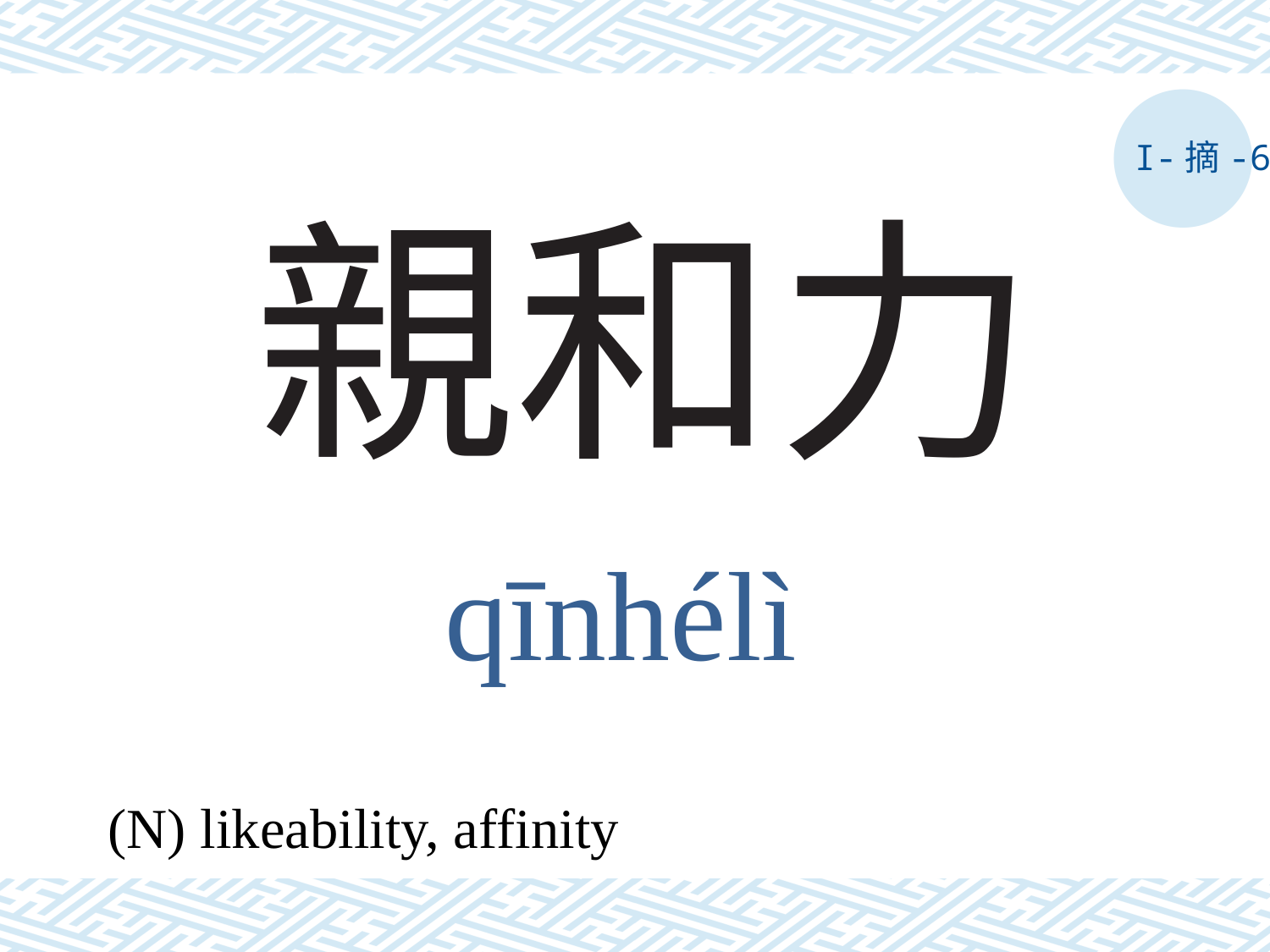

I-摘-6

# 親和力
qīnhélì
(N) likeability, affinity